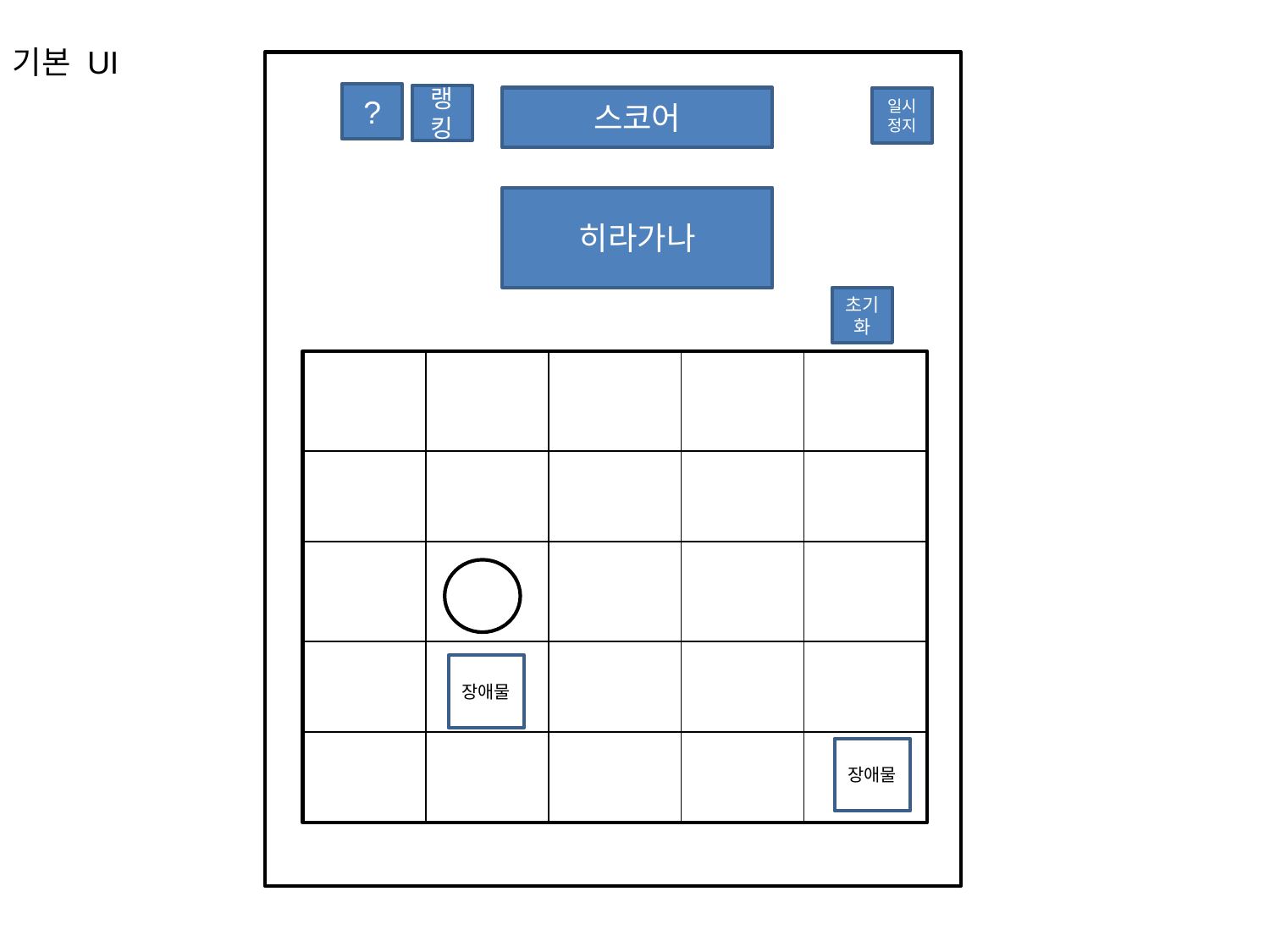

기본 UI

장애물
장애물
?
랭킹
스코어
일시정지
히라가나
초기화